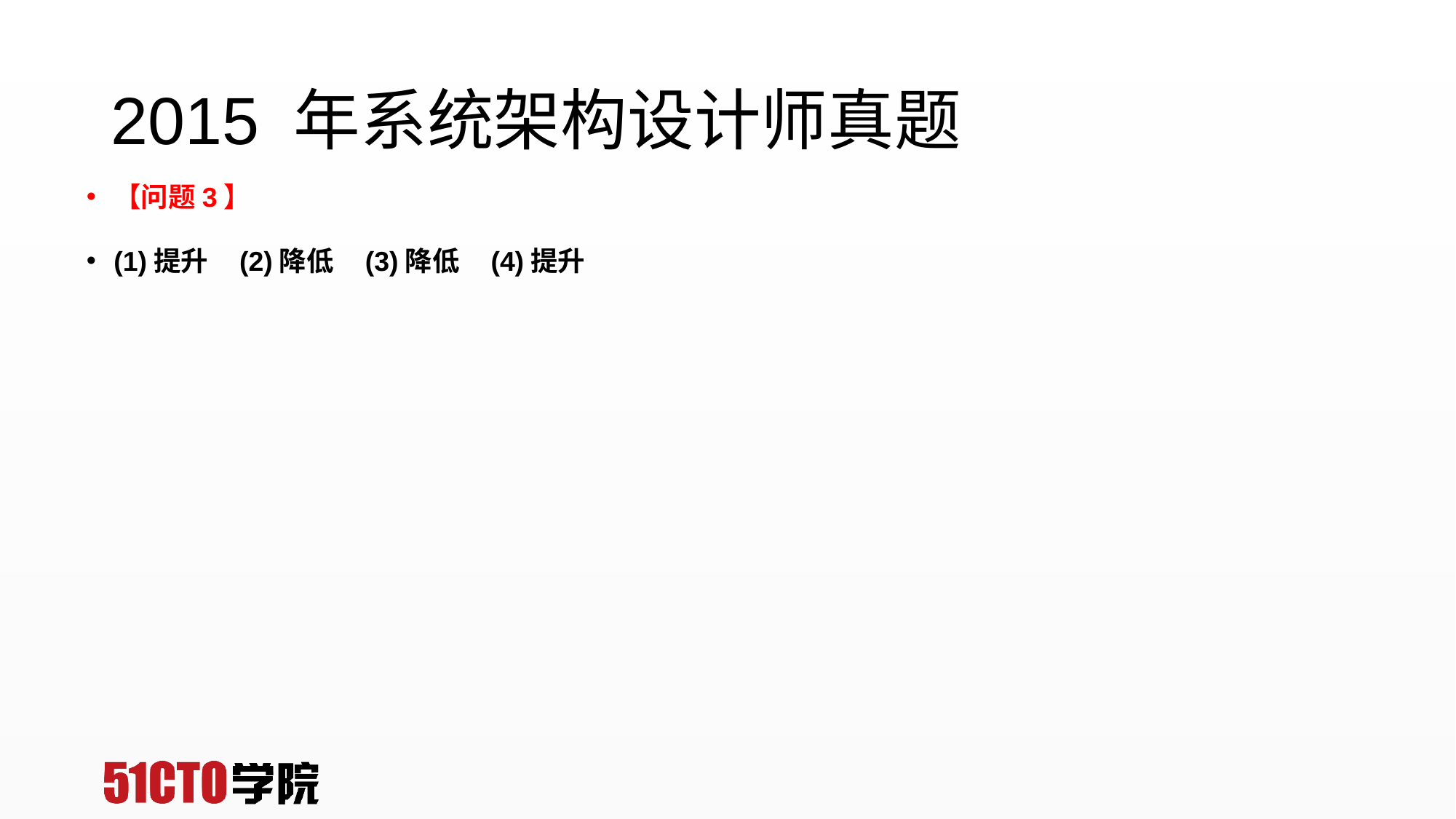

# 2015 年系统架构设计师真题
【问题3】
(1)提升    (2)降低    (3)降低    (4)提升